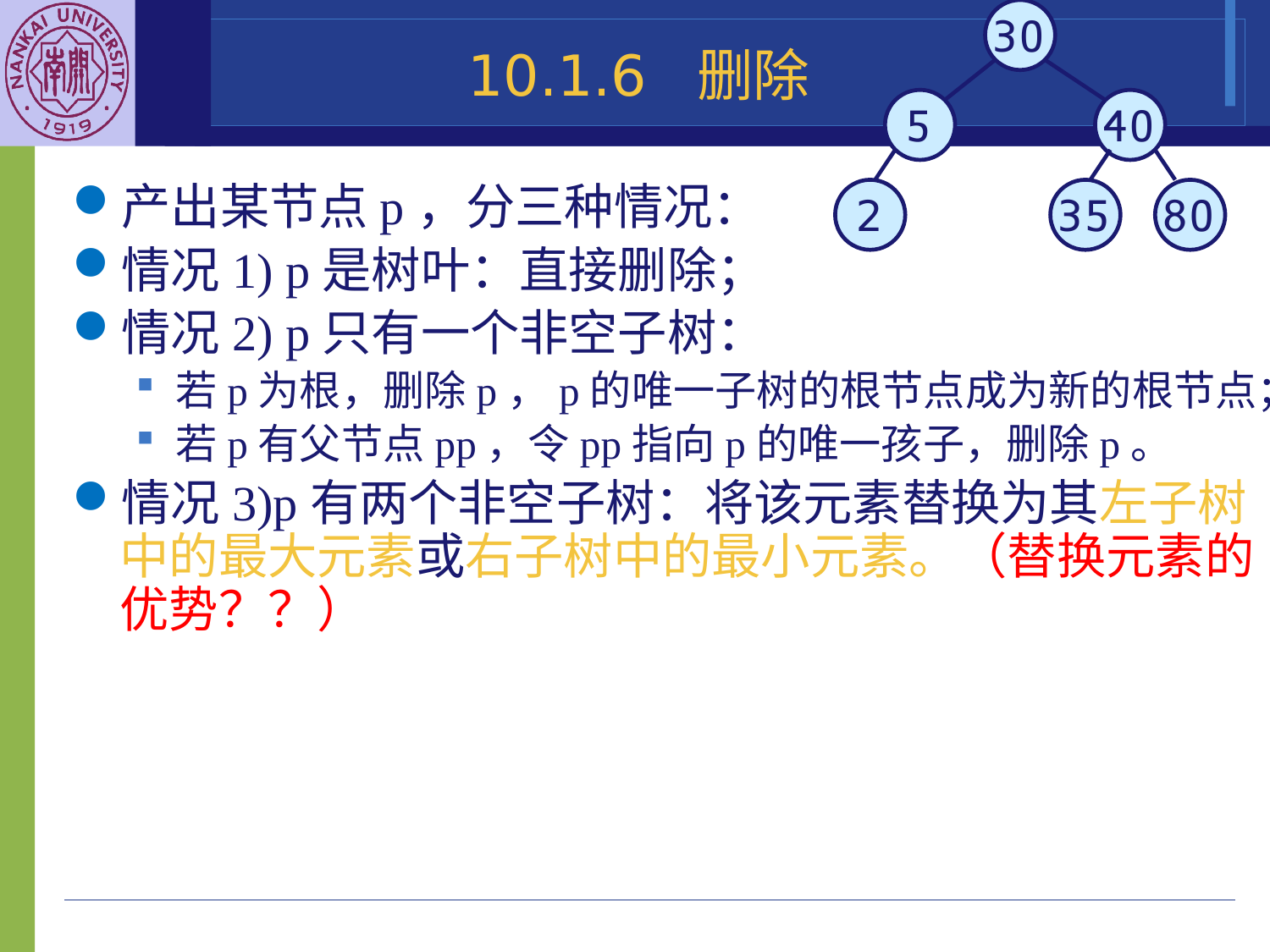

30
10.1.6  删除

5
40

产出某节点p，分三种情况：
情况1) p是树叶：直接删除；
情况2) p只有一个非空子树：
若p为根，删除p，p的唯一子树的根节点成为新的根节点；
若p有父节点pp，令pp指向p的唯一孩子，删除p。
情况3)p有两个非空子树：将该元素替换为其左子树中的最大元素或右子树中的最小元素。（替换元素的优势？？）
2
35
80
13